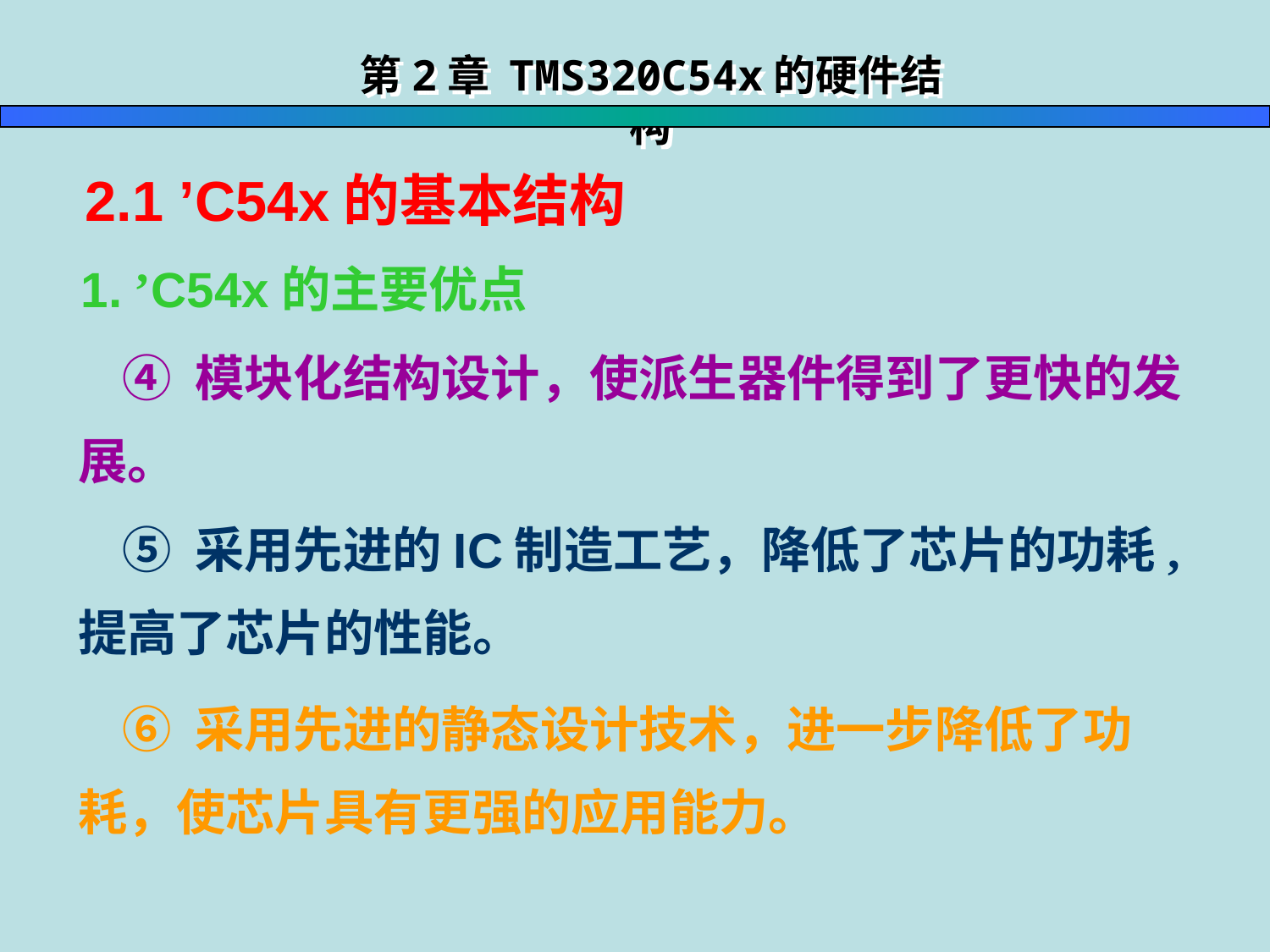

第2章 TMS320C54x的硬件结构

 2.1 ’C54x的基本结构
 1. ’C54x的主要优点

    ① 围绕1组程序总线、3组数据总线和4组地址总线而建立的改进哈佛结构，提高了系统的多功能性和操作的灵活性。
    ④ 模块化结构设计，使派生器件得到了更快的发展。
    ⑤ 采用先进的IC制造工艺，降低了芯片的功耗,提高了芯片的性能。
    ② 具有高度并行性和专用硬件逻辑的CPU设计，提高了芯片的性能。
    ⑥ 采用先进的静态设计技术，进一步降低了功耗，使芯片具有更强的应用能力。
    ③ 具有完善的寻址方式和高度专业化指令系统,更适应于快速算法的实现和高级语言编程的优化。
4